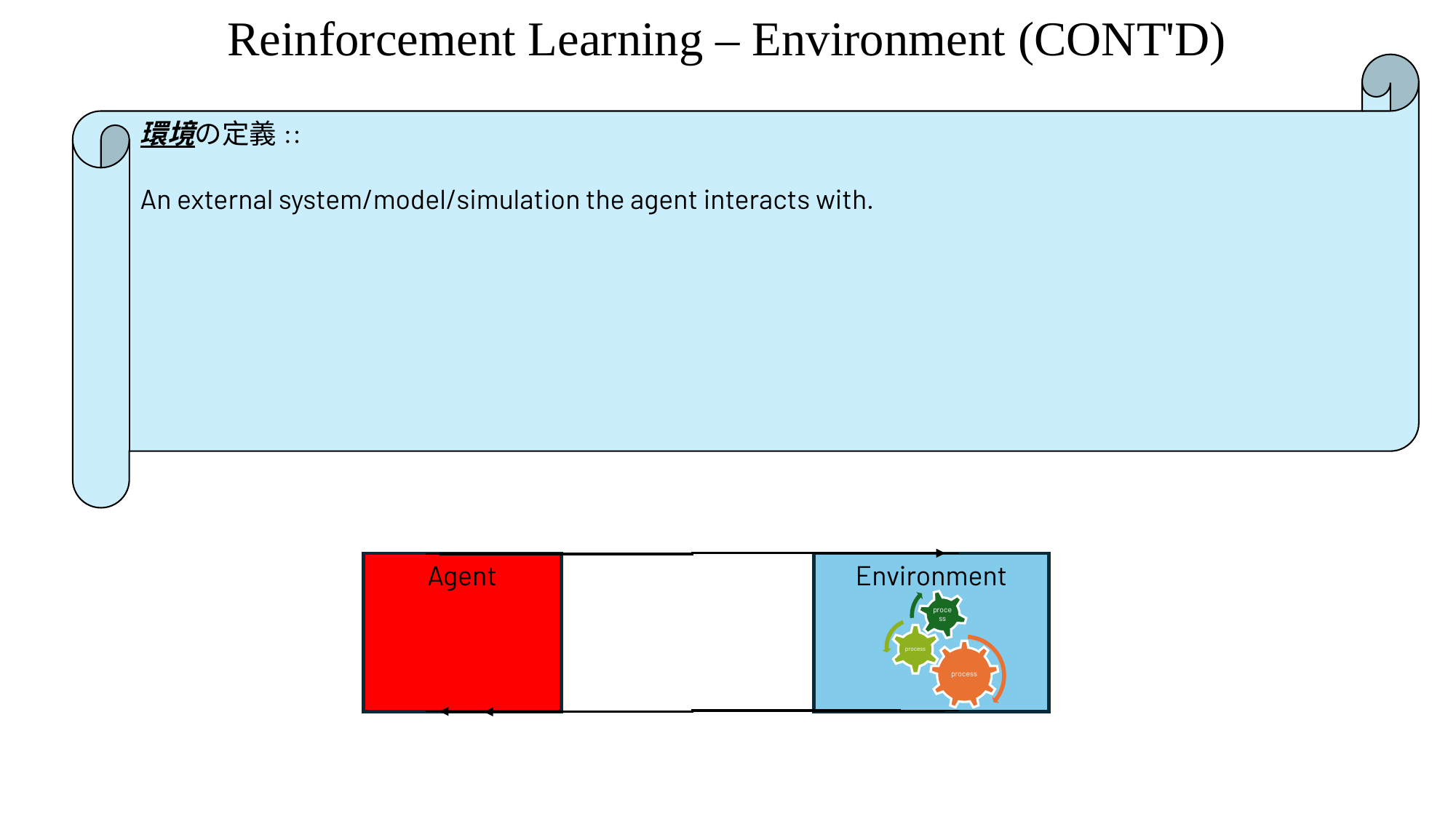

# Reinforcement Learning – Environment (CONT'D)
環境の定義::

An external system/model/simulation the agent interacts with.

Agent

Environment

process
process
process